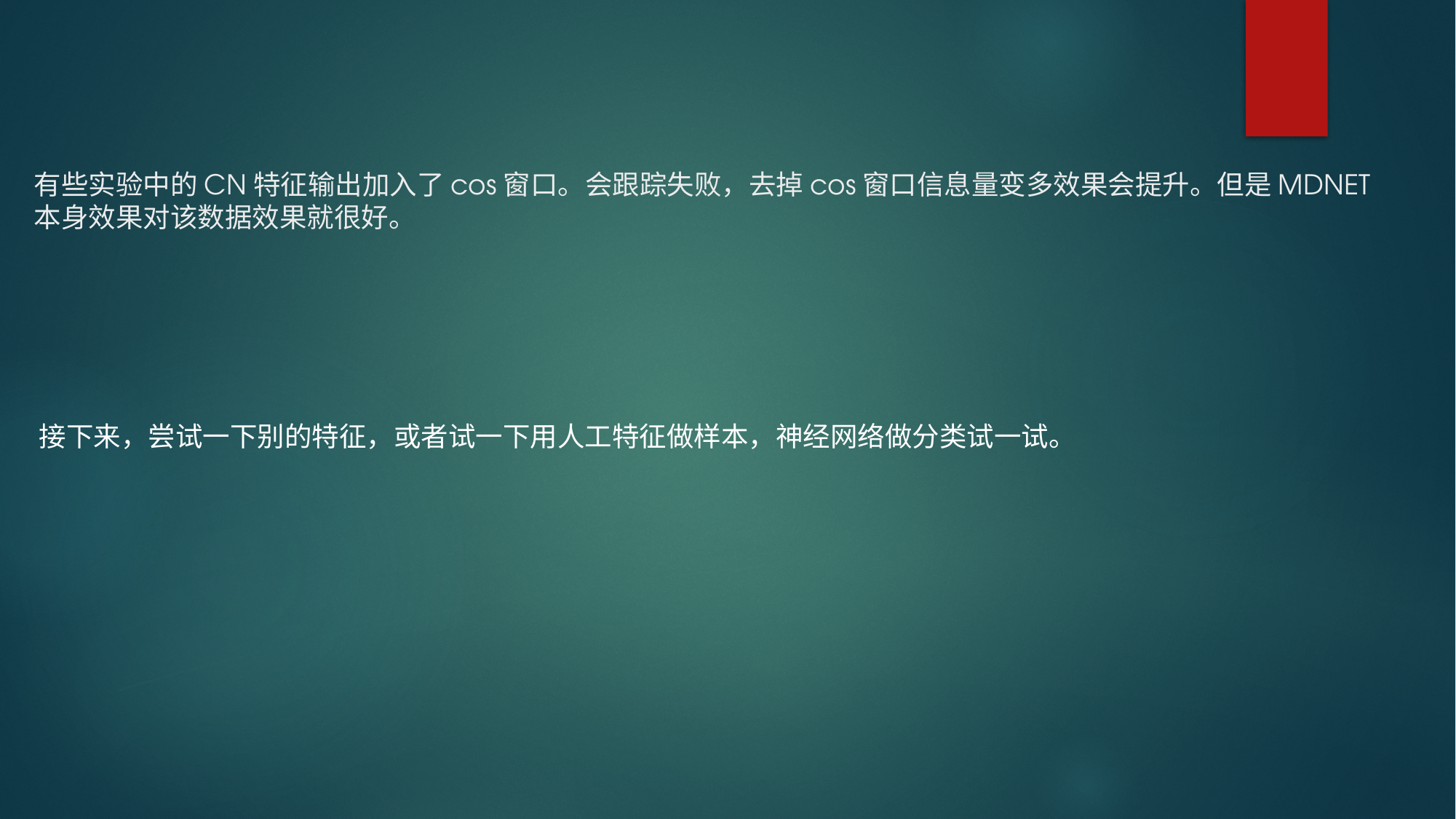

# 有些实验中的CN特征输出加入了cos窗口。会跟踪失败，去掉cos窗口信息量变多效果会提升。但是MDNET本身效果对该数据效果就很好。
接下来，尝试一下别的特征，或者试一下用人工特征做样本，神经网络做分类试一试。